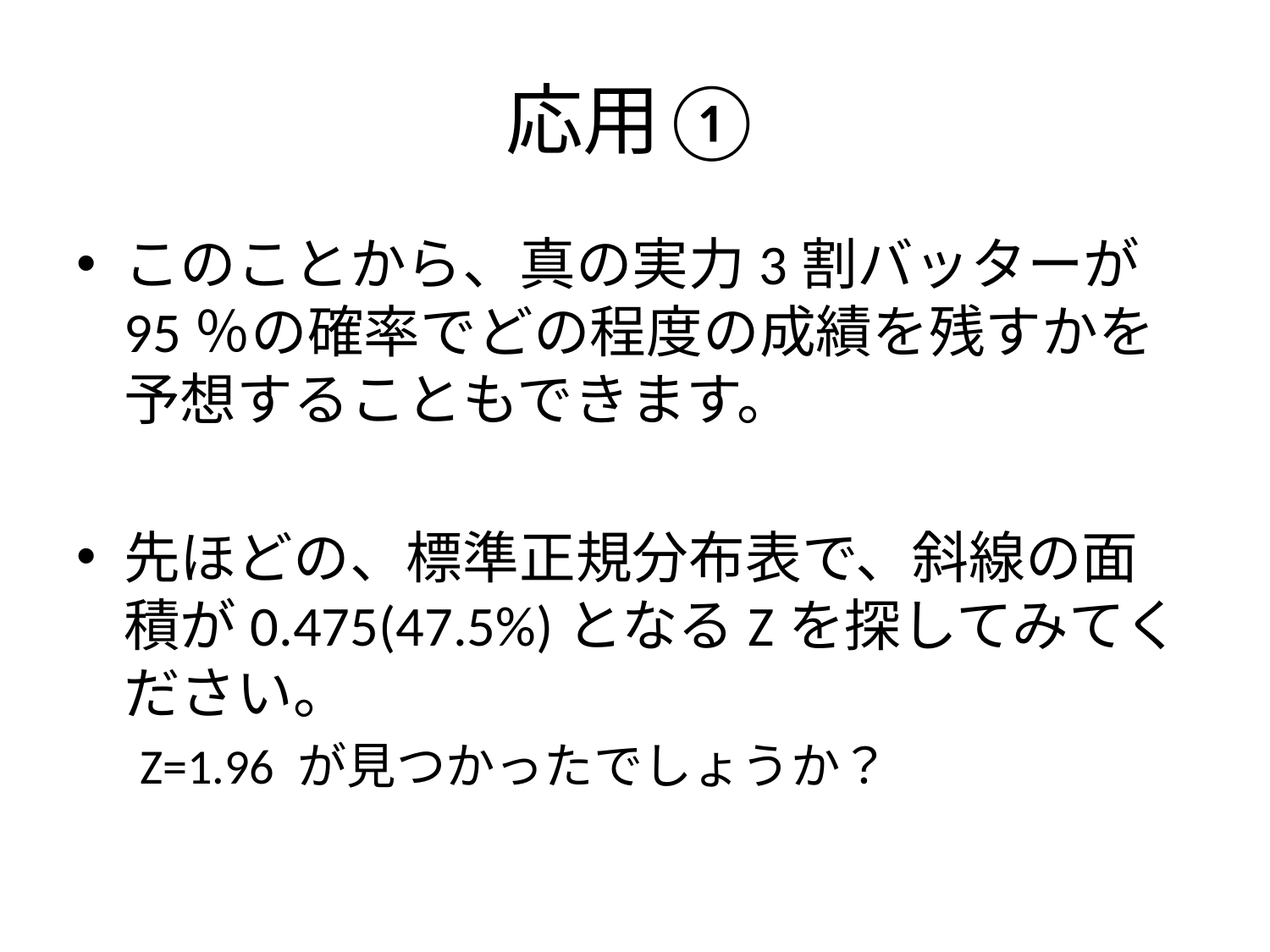

# 応用①
このことから、真の実力3割バッターが95％の確率でどの程度の成績を残すかを予想することもできます。

先ほどの、標準正規分布表で、斜線の面積が0.475(47.5%)となるZを探してみてください。
Z=1.96 が見つかったでしょうか？